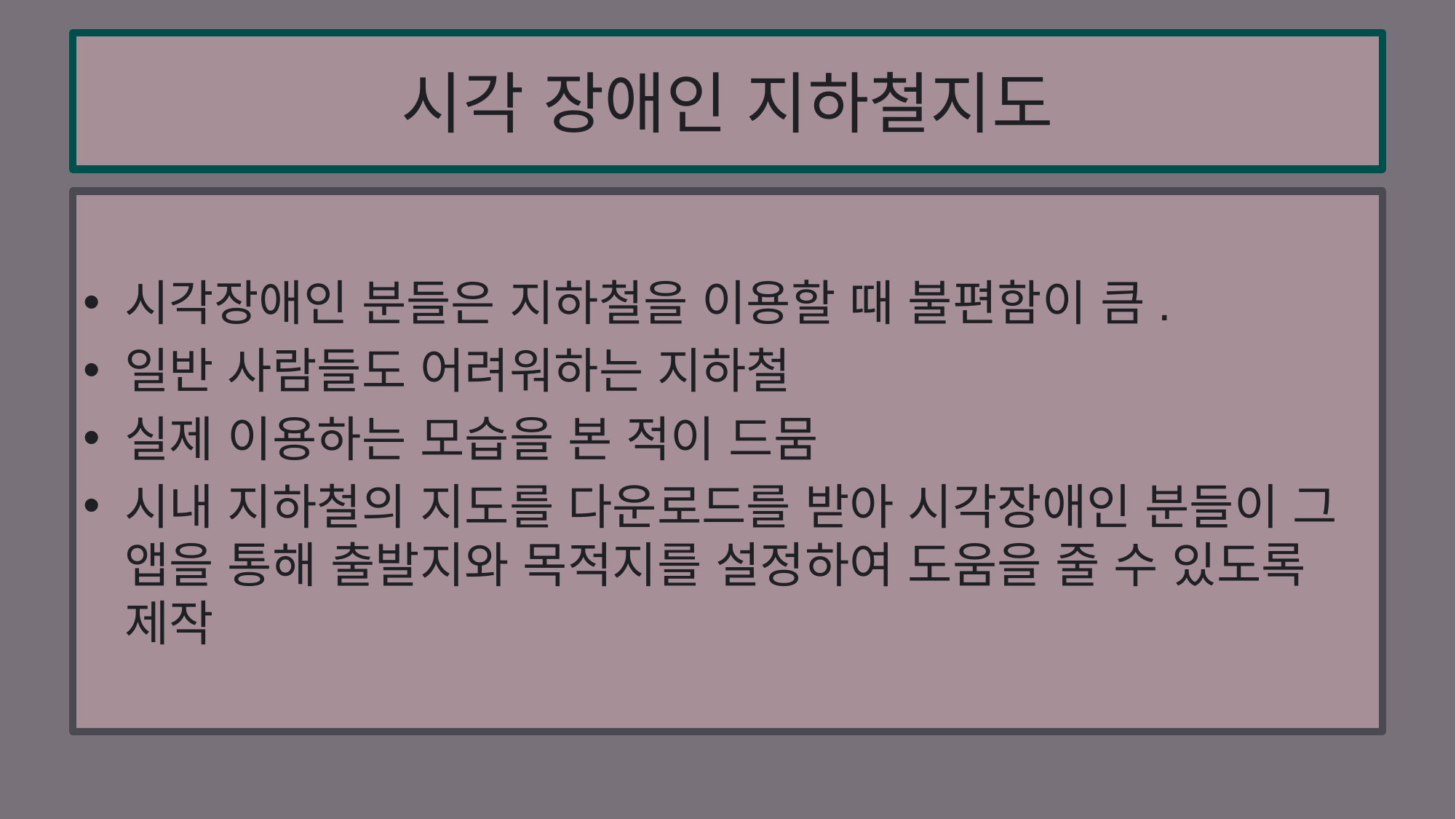

# 시각 장애인 지하철지도
시각장애인 분들은 지하철을 이용할 때 불편함이 큼.
일반 사람들도 어려워하는 지하철
실제 이용하는 모습을 본 적이 드뭄
시내 지하철의 지도를 다운로드를 받아 시각장애인 분들이 그 앱을 통해 출발지와 목적지를 설정하여 도움을 줄 수 있도록 제작